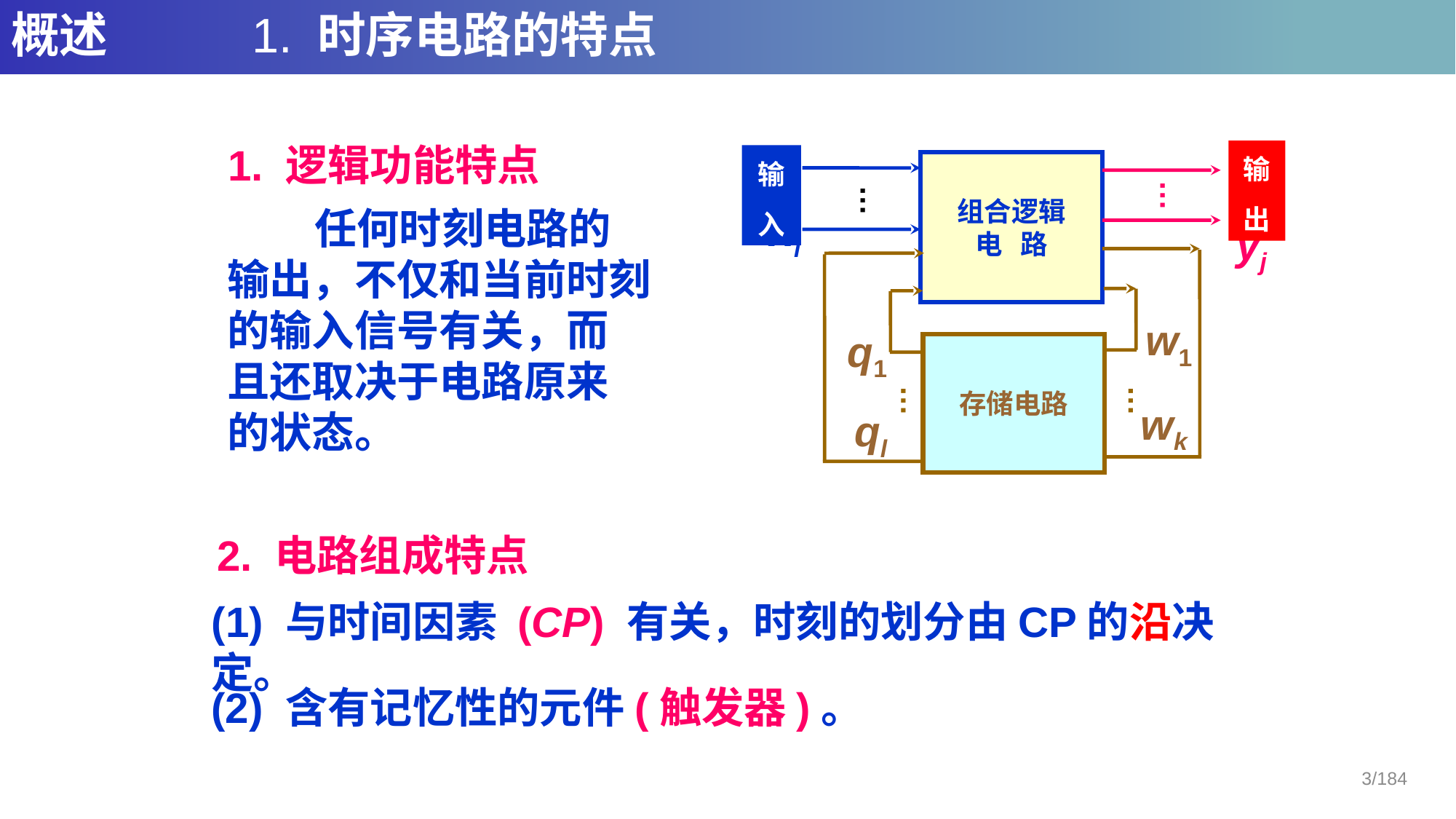

# 概述		 1. 时序电路的特点
x1
y1
组合逻辑
电   路

…
…
…
…
xi
yj

w1
q1
存储电路

…
…
wk
ql

1. 逻辑功能特点
输
出
输
入
        任何时刻电路的
输出，不仅和当前时刻
的输入信号有关，而
且还取决于电路原来
的状态。
2. 电路组成特点
(1) 与时间因素 (CP) 有关，时刻的划分由CP的沿决定。
(2) 含有记忆性的元件(触发器)。
3/184